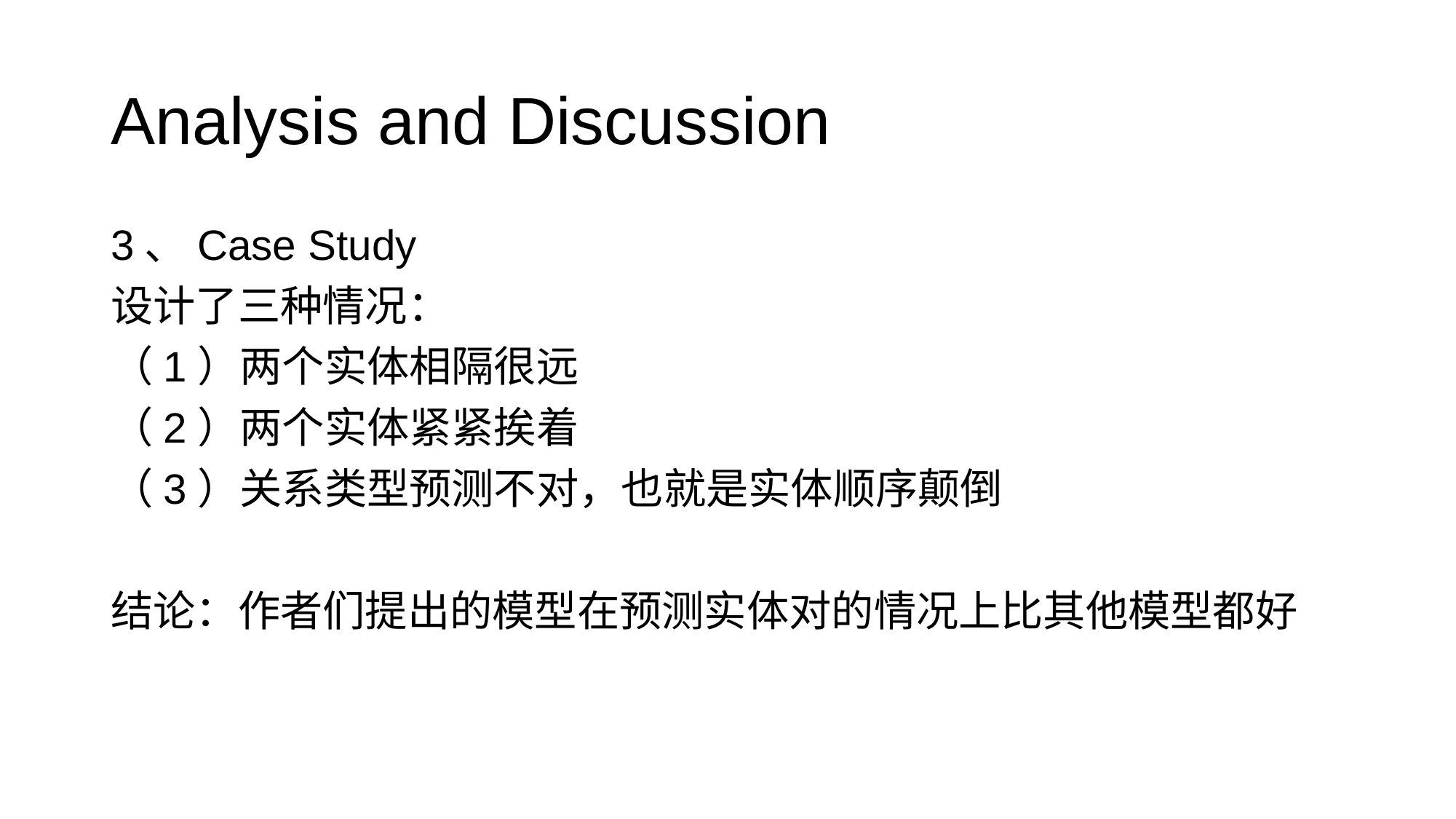

# Analysis and Discussion
3、Case Study
设计了三种情况：
（1）两个实体相隔很远
（2）两个实体紧紧挨着
（3）关系类型预测不对，也就是实体顺序颠倒

结论：作者们提出的模型在预测实体对的情况上比其他模型都好